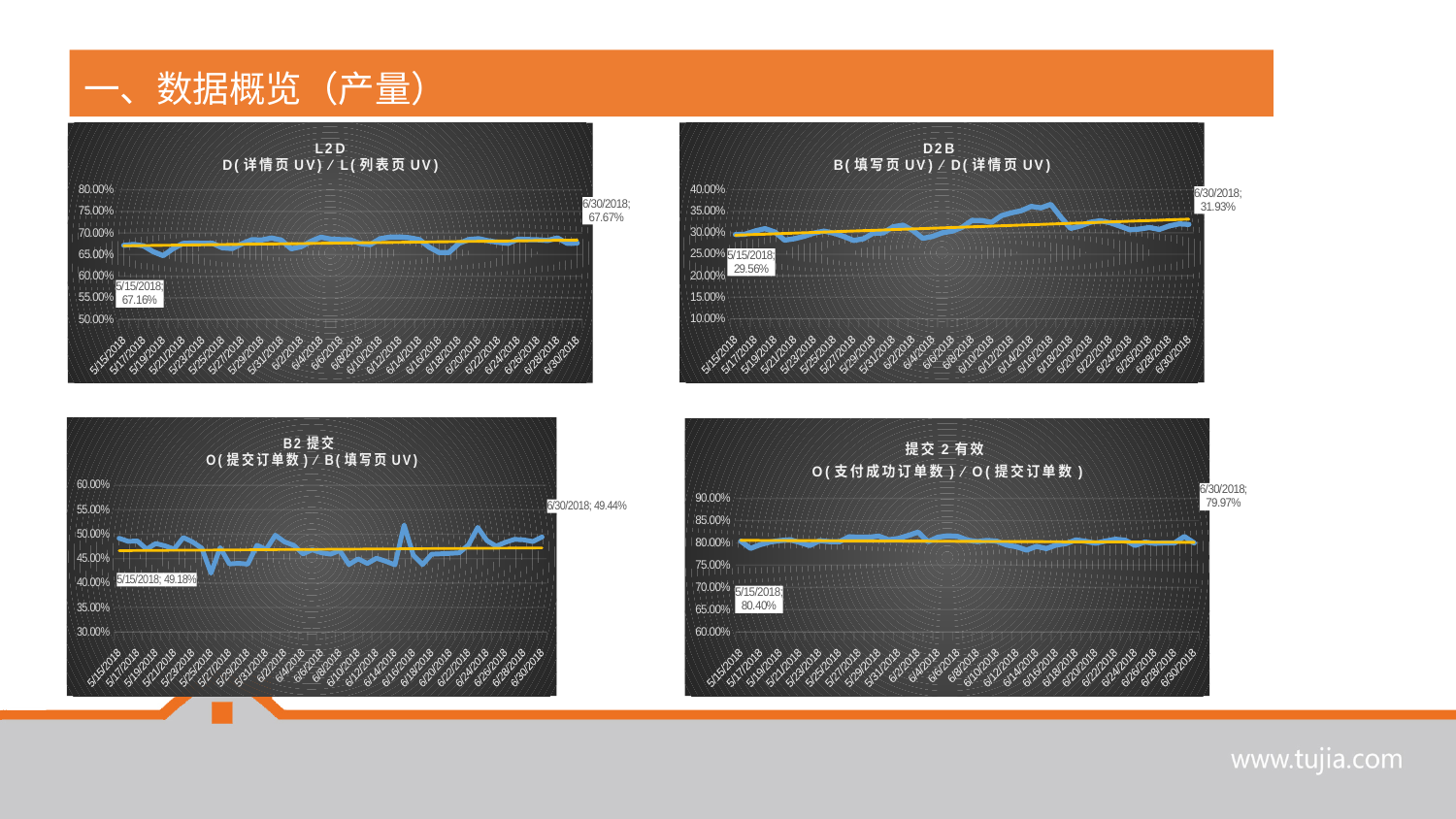

一、数据概览（产量）

### Chart: D2B
B(填写页UV) ⁄ D(详情页UV)

| Category | D2B B(填写页UV) ⁄ D(详情页UV) |
|---|---|
| 43235 | 0.2956 |
| 43236 | 0.2966 |
| 43237 | 0.3042 |
| 43238 | 0.3095 |
| 43239 | 0.3018 |
| 43240 | 0.2827 |
| 43241 | 0.2862 |
| 43242 | 0.2919 |
| 43243 | 0.2994 |
| 43244 | 0.3037 |
| 43245 | 0.2988 |
| 43246 | 0.2912 |
| 43247 | 0.282 |
| 43248 | 0.286 |
| 43249 | 0.299 |
| 43250 | 0.2995 |
| 43251 | 0.3137 |
| 43252 | 0.3176 |
| 43253 | 0.3054 |
| 43254 | 0.287 |
| 43255 | 0.2913 |
| 43256 | 0.2999 |
| 43257 | 0.3037 |
| 43258 | 0.3125 |
| 43259 | 0.3287 |
| 43260 | 0.3284 |
| 43261 | 0.3241 |
| 43262 | 0.3397 |
| 43263 | 0.3462 |
| 43264 | 0.3512 |
| 43265 | 0.3612 |
| 43266 | 0.3579 |
| 43267 | 0.3659 |
| 43268 | 0.3366 |
| 43269 | 0.31 |
| 43270 | 0.3157 |
| 43271 | 0.3243 |
| 43272 | 0.3279 |
| 43273 | 0.3234 |
| 43274 | 0.3153 |
| 43275 | 0.3069 |
| 43276 | 0.3085 |
| 43277 | 0.3122 |
| 43278 | 0.3076 |
| 43279 | 0.3158 |
| 43280 | 0.3206 |
| 43281 | 0.3193 |

### Chart: L2D
D(详情页UV) ⁄ L(列表页UV)

| Category | L2D D(详情页UV) ⁄ L(列表页UV) |
|---|---|
| 43235 | 0.6716 |
| 43236 | 0.6735 |
| 43237 | 0.6703 |
| 43238 | 0.6567 |
| 43239 | 0.6476 |
| 43240 | 0.6638 |
| 43241 | 0.6758 |
| 43242 | 0.6769 |
| 43243 | 0.6762 |
| 43244 | 0.6762 |
| 43245 | 0.6659 |
| 43246 | 0.6641 |
| 43247 | 0.6752 |
| 43248 | 0.6847 |
| 43249 | 0.6839 |
| 43250 | 0.6885 |
| 43251 | 0.6835 |
| 43252 | 0.6635 |
| 43253 | 0.6685 |
| 43254 | 0.681 |
| 43255 | 0.6905 |
| 43256 | 0.6859 |
| 43257 | 0.6848 |
| 43258 | 0.6842 |
| 43259 | 0.6756 |
| 43260 | 0.673 |
| 43261 | 0.6868 |
| 43262 | 0.6906 |
| 43263 | 0.6911 |
| 43264 | 0.689 |
| 43265 | 0.6846 |
| 43266 | 0.667 |
| 43267 | 0.6547 |
| 43268 | 0.6551 |
| 43269 | 0.676 |
| 43270 | 0.6849 |
| 43271 | 0.687 |
| 43272 | 0.6819 |
| 43273 | 0.6784 |
| 43274 | 0.676 |
| 43275 | 0.6859 |
| 43276 | 0.685 |
| 43277 | 0.6844 |
| 43278 | 0.6828 |
| 43279 | 0.6885 |
| 43280 | 0.676 |
| 43281 | 0.6767 |

### Chart: B2提交
O(提交订单数) ⁄ B(填写页UV)

| Category | B2提交 O(提交订单数) ⁄ B(填写页UV) |
|---|---|
| 43235 | 0.4918 |
| 43236 | 0.4854 |
| 43237 | 0.4862 |
| 43238 | 0.4696 |
| 43239 | 0.4809 |
| 43240 | 0.4763 |
| 43241 | 0.4696 |
| 43242 | 0.4934 |
| 43243 | 0.4841 |
| 43244 | 0.4715 |
| 43245 | 0.4202 |
| 43246 | 0.4727 |
| 43247 | 0.4391 |
| 43248 | 0.4404 |
| 43249 | 0.4387 |
| 43250 | 0.4775 |
| 43251 | 0.469 |
| 43252 | 0.4979 |
| 43253 | 0.4844 |
| 43254 | 0.4773 |
| 43255 | 0.4597 |
| 43256 | 0.4682 |
| 43257 | 0.4621 |
| 43258 | 0.4593 |
| 43259 | 0.4667 |
| 43260 | 0.4379 |
| 43261 | 0.4495 |
| 43262 | 0.44 |
| 43263 | 0.4508 |
| 43264 | 0.4446 |
| 43265 | 0.4372 |
| 43266 | 0.5188 |
| 43267 | 0.4569 |
| 43268 | 0.4378 |
| 43269 | 0.4592 |
| 43270 | 0.46 |
| 43271 | 0.4609 |
| 43272 | 0.462 |
| 43273 | 0.4785 |
| 43274 | 0.5139 |
| 43275 | 0.487 |
| 43276 | 0.4755 |
| 43277 | 0.4834 |
| 43278 | 0.4895 |
| 43279 | 0.4886 |
| 43280 | 0.4851 |
| 43281 | 0.4944 |

### Chart: 提交2有效
O(支付成功订单数) ⁄ O(提交订单数)

| Category | 提交2有效 O(支付成功订单数) ⁄ O(提交订单数) |
|---|---|
| 43235 | 0.804 |
| 43236 | 0.7878 |
| 43237 | 0.7963 |
| 43238 | 0.802 |
| 43239 | 0.8053 |
| 43240 | 0.807 |
| 43241 | 0.801 |
| 43242 | 0.7941 |
| 43243 | 0.805 |
| 43244 | 0.8028 |
| 43245 | 0.8024 |
| 43246 | 0.8139 |
| 43247 | 0.8127 |
| 43248 | 0.8127 |
| 43249 | 0.8153 |
| 43250 | 0.807 |
| 43251 | 0.81 |
| 43252 | 0.8167 |
| 43253 | 0.8242 |
| 43254 | 0.8027 |
| 43255 | 0.8128 |
| 43256 | 0.8159 |
| 43257 | 0.8146 |
| 43258 | 0.8064 |
| 43259 | 0.803 |
| 43260 | 0.8057 |
| 43261 | 0.8037 |
| 43262 | 0.7951 |
| 43263 | 0.7912 |
| 43264 | 0.7838 |
| 43265 | 0.7922 |
| 43266 | 0.7872 |
| 43267 | 0.7952 |
| 43268 | 0.7985 |
| 43269 | 0.8065 |
| 43270 | 0.8036 |
| 43271 | 0.7992 |
| 43272 | 0.8041 |
| 43273 | 0.8082 |
| 43274 | 0.806 |
| 43275 | 0.7945 |
| 43276 | 0.8019 |
| 43277 | 0.7989 |
| 43278 | 0.8001 |
| 43279 | 0.7999 |
| 43280 | 0.8144 |
| 43281 | 0.7997 |